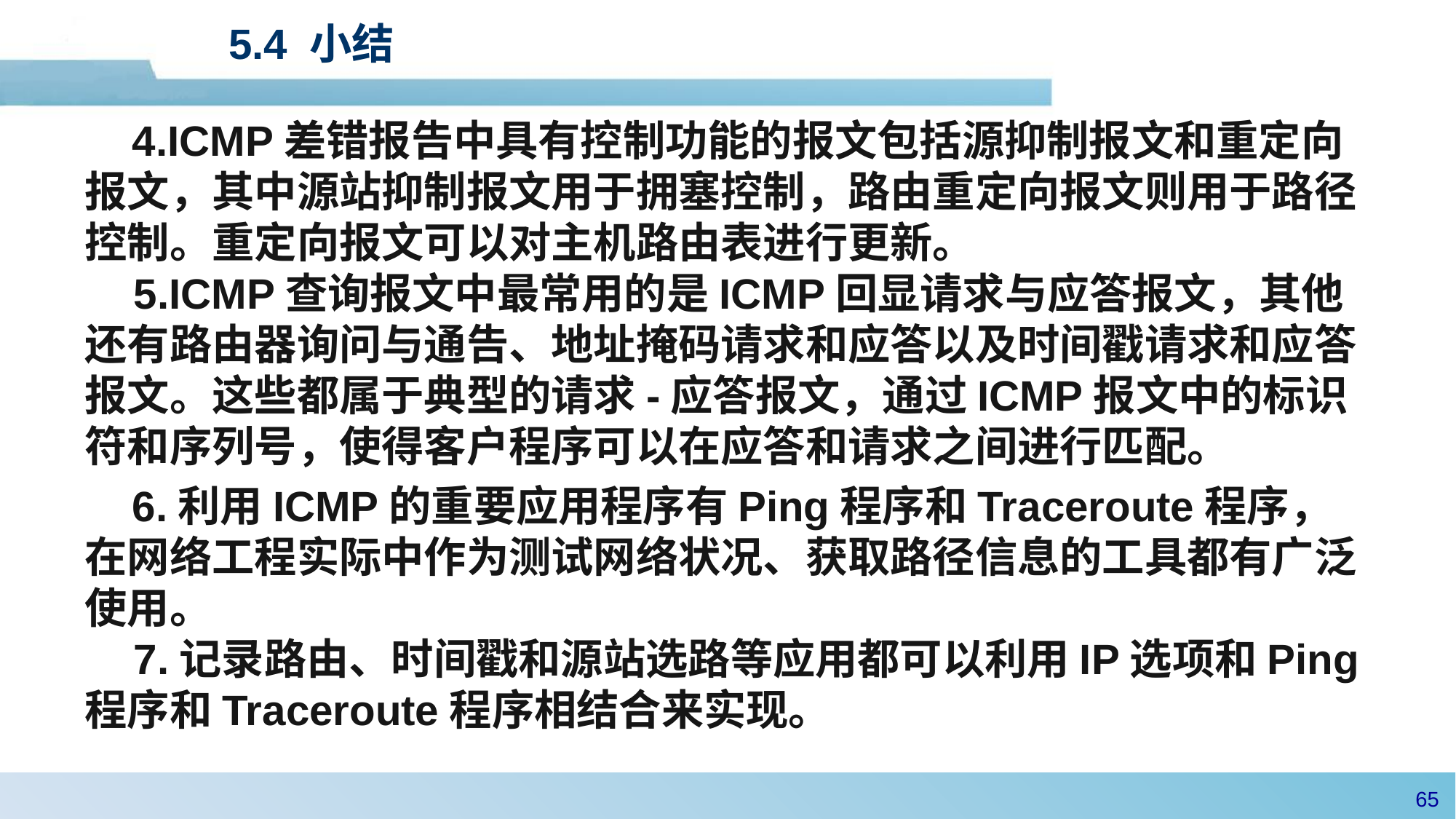

# 5.4 小结
    4.ICMP差错报告中具有控制功能的报文包括源抑制报文和重定向报文，其中源站抑制报文用于拥塞控制，路由重定向报文则用于路径控制。重定向报文可以对主机路由表进行更新。
    5.ICMP查询报文中最常用的是ICMP回显请求与应答报文，其他还有路由器询问与通告、地址掩码请求和应答以及时间戳请求和应答报文。这些都属于典型的请求-应答报文，通过ICMP报文中的标识符和序列号，使得客户程序可以在应答和请求之间进行匹配。
    6.利用ICMP的重要应用程序有Ping程序和Traceroute程序，在网络工程实际中作为测试网络状况、获取路径信息的工具都有广泛使用。
    7.记录路由、时间戳和源站选路等应用都可以利用IP选项和Ping程序和Traceroute程序相结合来实现。
65